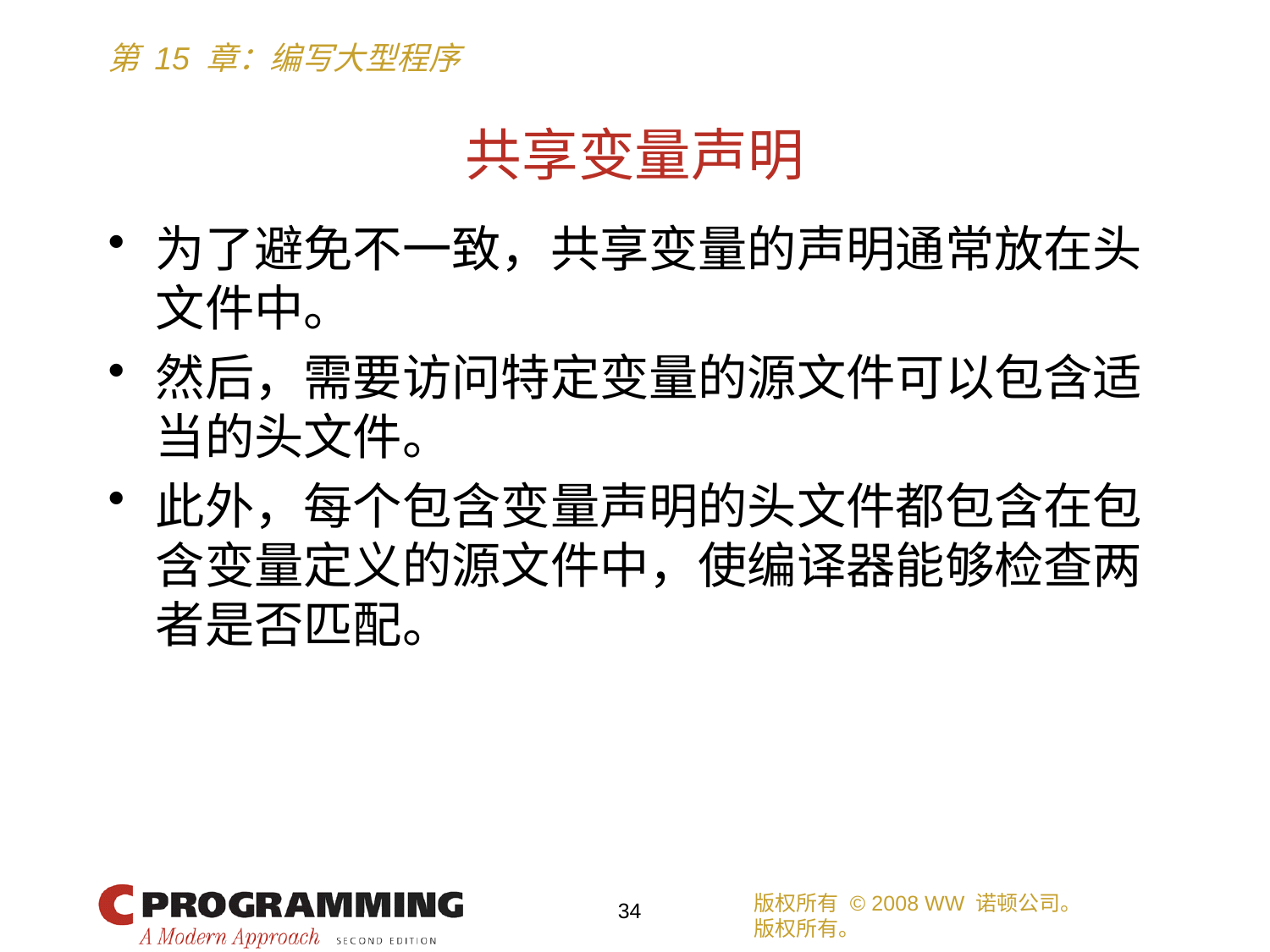

# 共享变量声明
为了避免不一致，共享变量的声明通常放在头文件中。
然后，需要访问特定变量的源文件可以包含适当的头文件。
此外，每个包含变量声明的头文件都包含在包含变量定义的源文件中，使编译器能够检查两者是否匹配。
版权所有 © 2008 WW 诺顿公司。
版权所有。
34